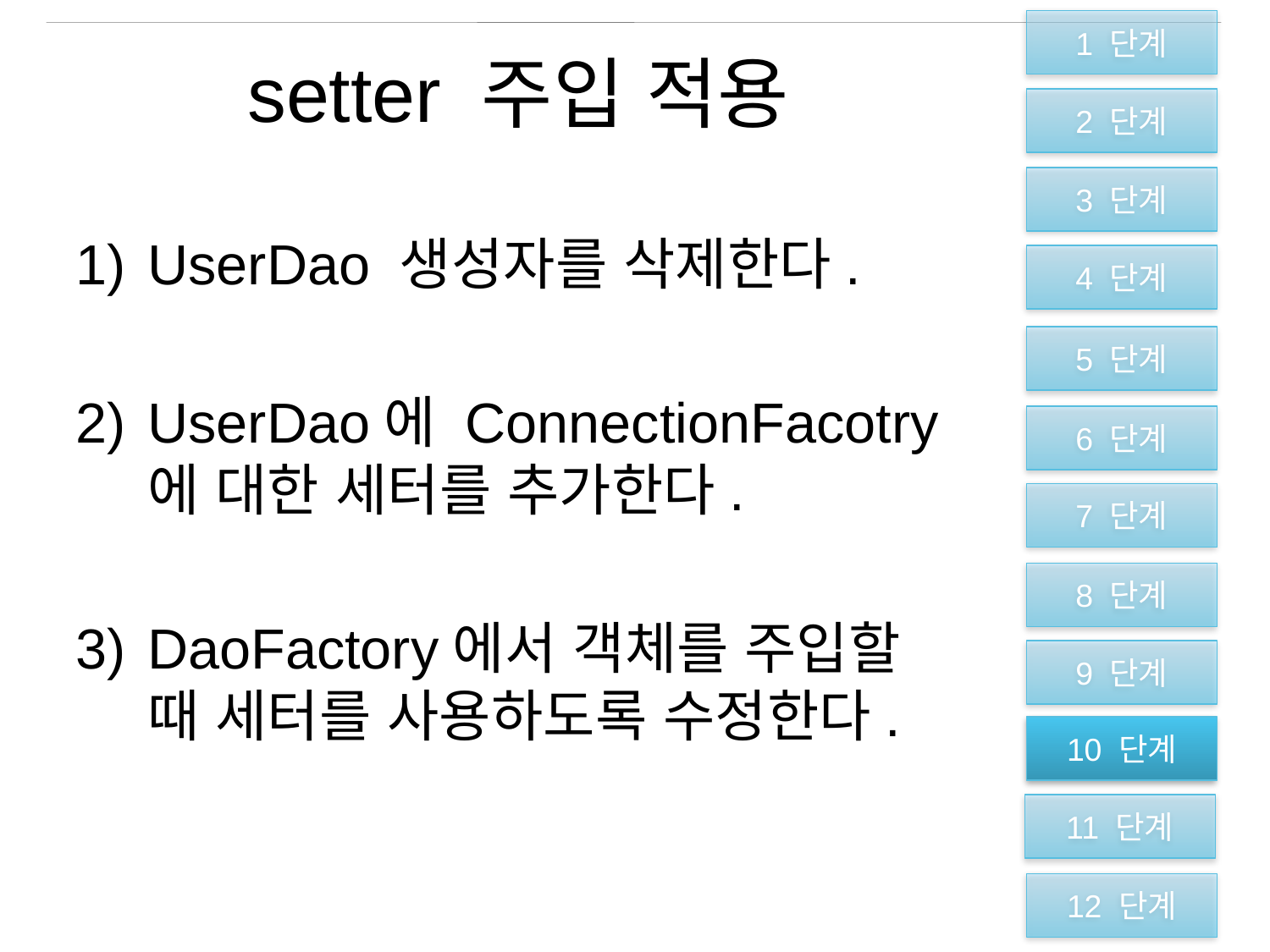

1 단계
2 단계
3 단계
4 단계
5 단계
6 단계
7 단계
8 단계
9 단계
10 단계
11 단계
12 단계
# setter 주입 적용
UserDao 생성자를 삭제한다.

UserDao에 ConnectionFacotry에 대한 세터를 추가한다.

DaoFactory에서 객체를 주입할 때 세터를 사용하도록 수정한다.